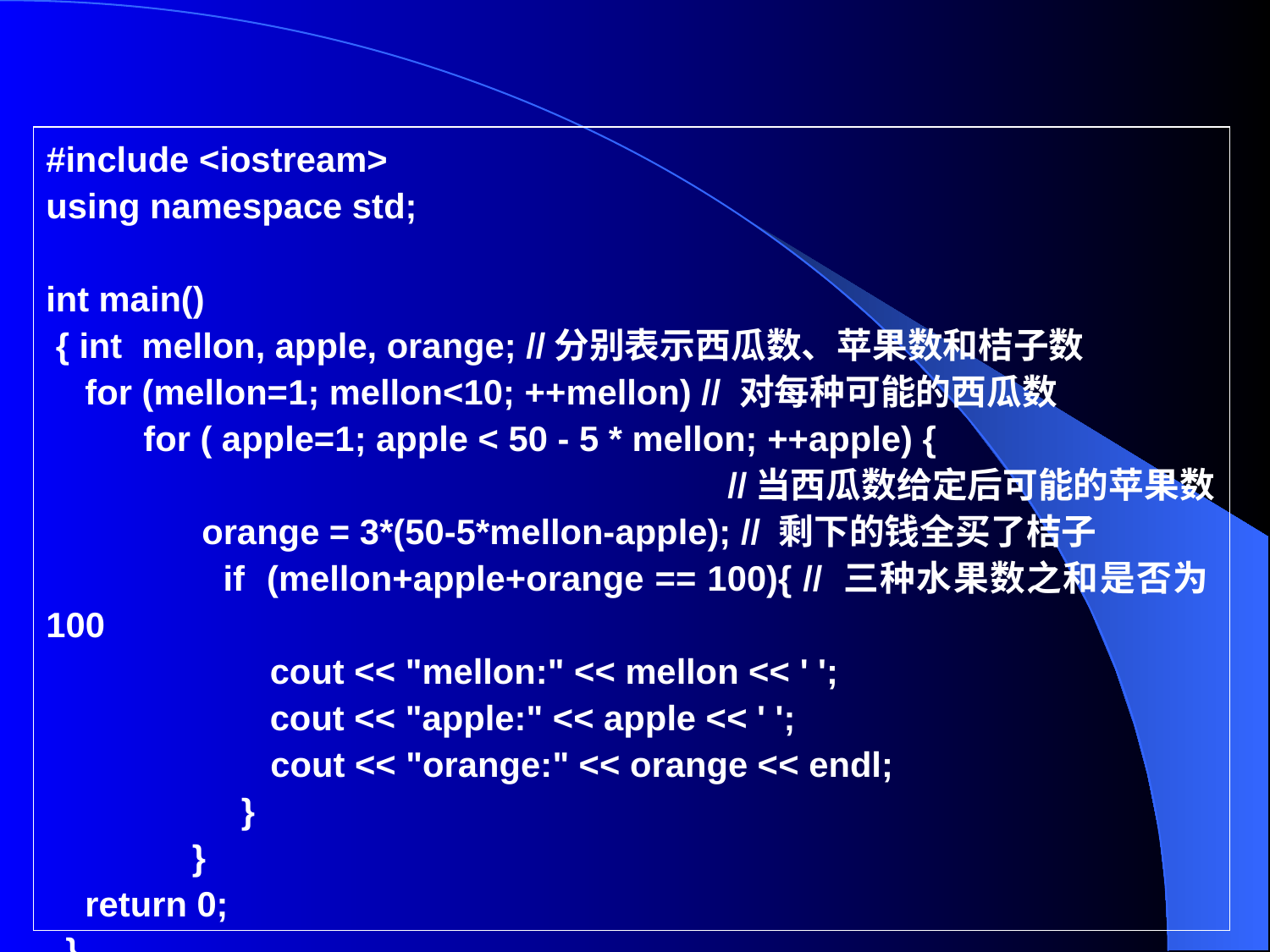

#include <iostream>
using namespace std;

int main()
 { int  mellon, apple, orange; //分别表示西瓜数、苹果数和桔子数
    for (mellon=1; mellon<10; ++mellon) // 对每种可能的西瓜数
          for ( apple=1; apple < 50 - 5 * mellon; ++apple) {
                                                                      //当西瓜数给定后可能的苹果数
                orange = 3*(50-5*mellon-apple); // 剩下的钱全买了桔子
                if  (mellon+apple+orange == 100){ // 三种水果数之和是否为100
                       cout << "mellon:" << mellon << ' ';
                       cout << "apple:" << apple << ' ';
	          cout << "orange:" << orange << endl;
	       }
               }
    return 0;
  }